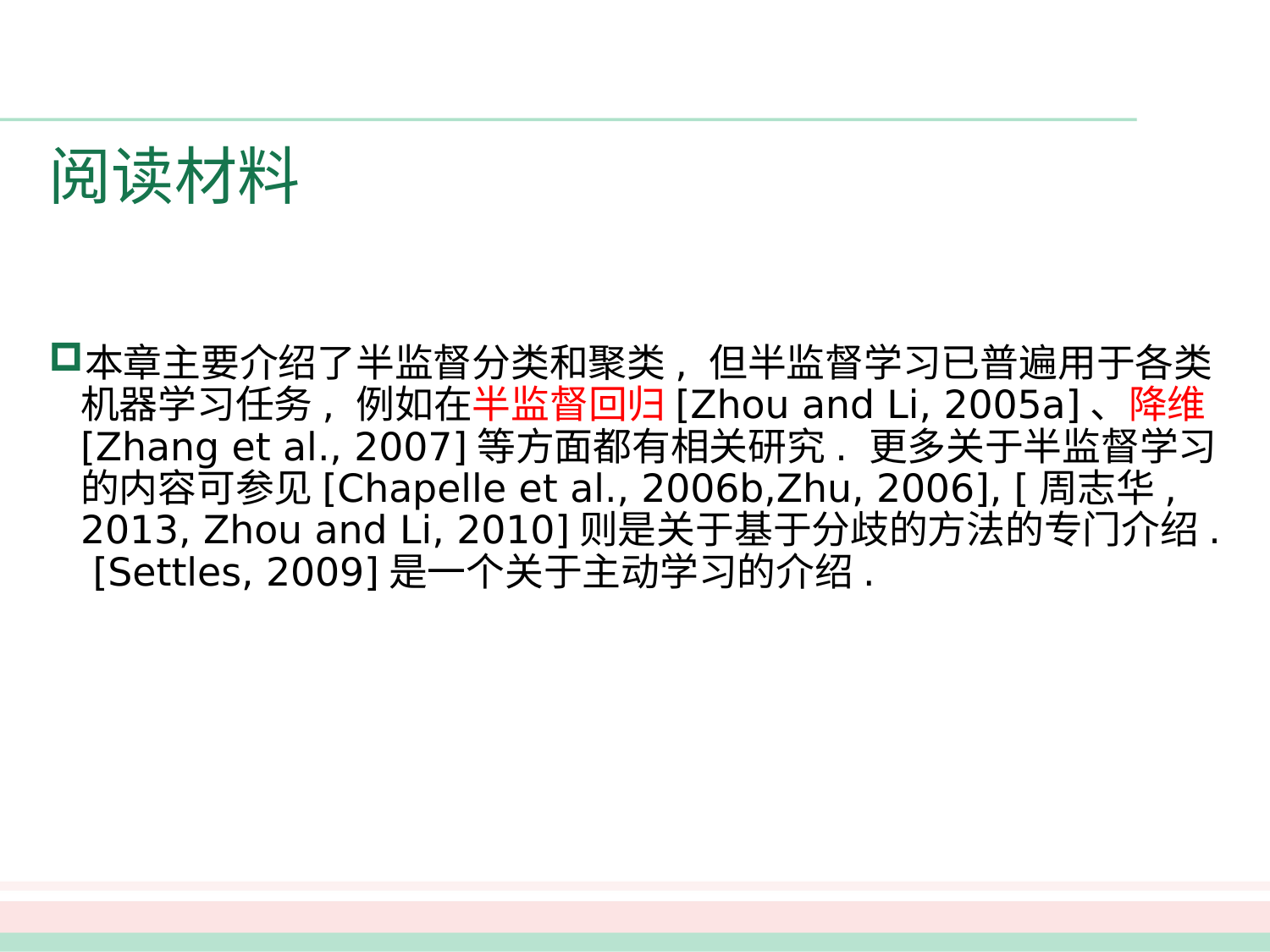

# 阅读材料
本章主要介绍了半监督分类和聚类, 但半监督学习已普遍用于各类机器学习任务, 例如在半监督回归[Zhou and Li, 2005a]、降维[Zhang et al., 2007]等方面都有相关研究. 更多关于半监督学习的内容可参见[Chapelle et al., 2006b,Zhu, 2006], [周志华, 2013, Zhou and Li, 2010]则是关于基于分歧的方法的专门介绍. [Settles, 2009]是一个关于主动学习的介绍.